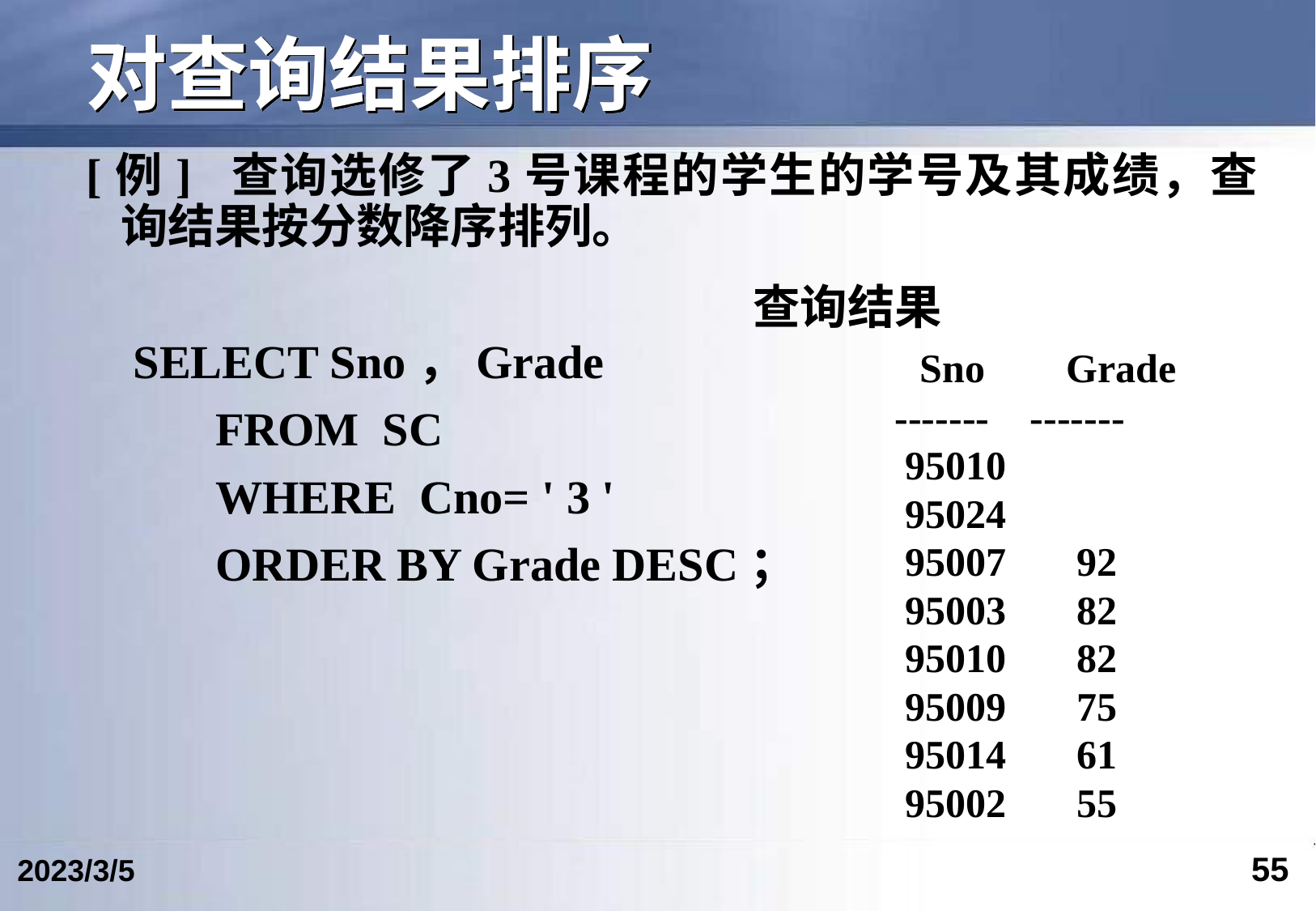

# 对查询结果排序
[例]  查询选修了3号课程的学生的学号及其成绩，查询结果按分数降序排列。

    SELECT Sno，Grade
           FROM  SC
           WHERE  Cno= ' 3 '
           ORDER BY Grade DESC；
查询结果
		Sno        Grade
              -------    -------
               95010
               95024
               95007       92
               95003       82
               95010       82
               95009       75
               95014       61
               95002       55
55
2023/3/5